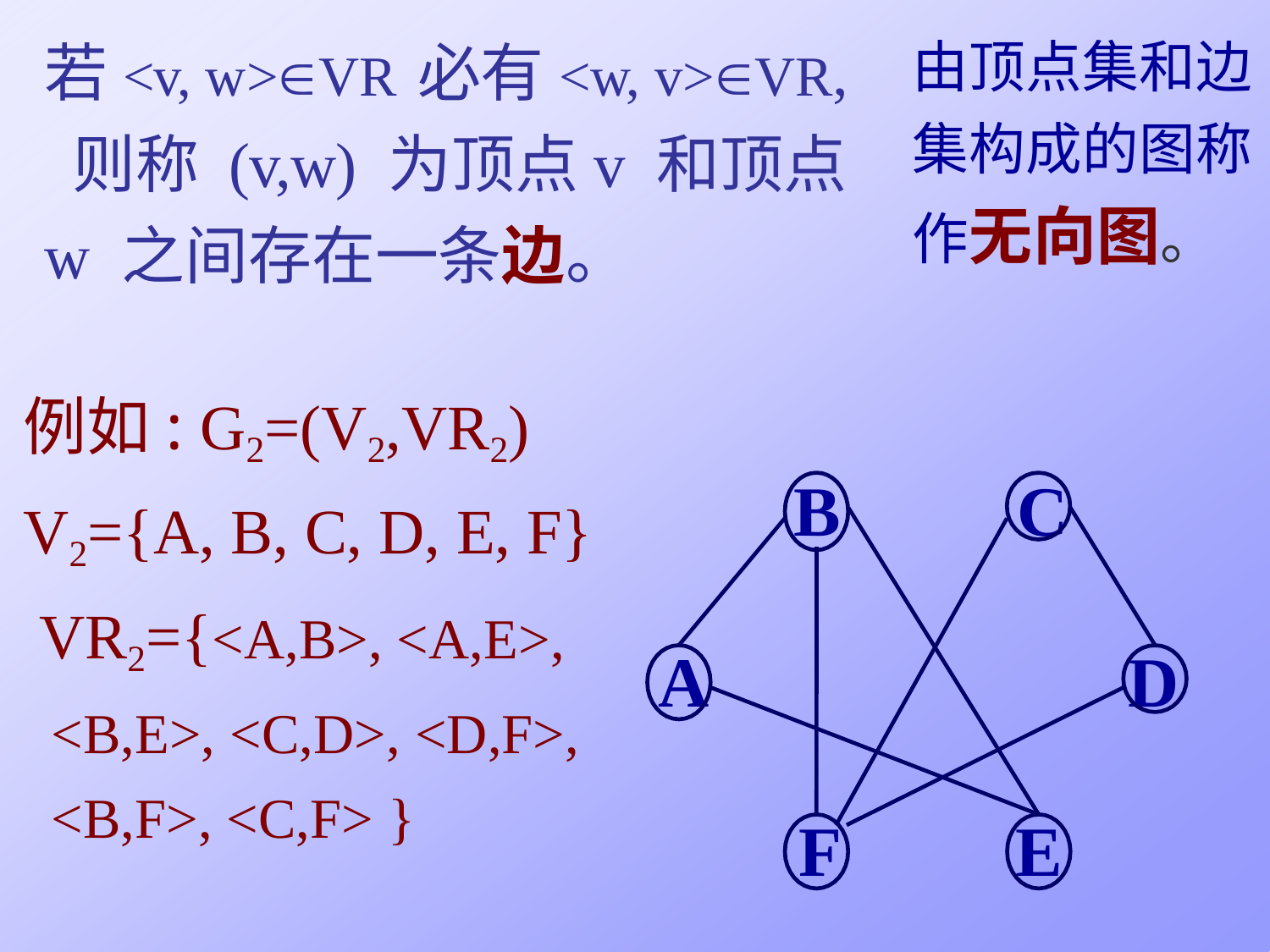

若<v, w>∈VR	必有<w, v>∈VR,  则称 (v,w) 为顶点v 和顶点 w 之间存在一条边。
由顶点集和边 集构成的图称 作无向图。
例如: G2=(V2,VR2)  V2={A, B, C, D, E, F}  VR2={<A,B>, <A,E>,
<B,E>, <C,D>, <D,F>,
<B,F>, <C,F> }
B
C

A
D

F
E